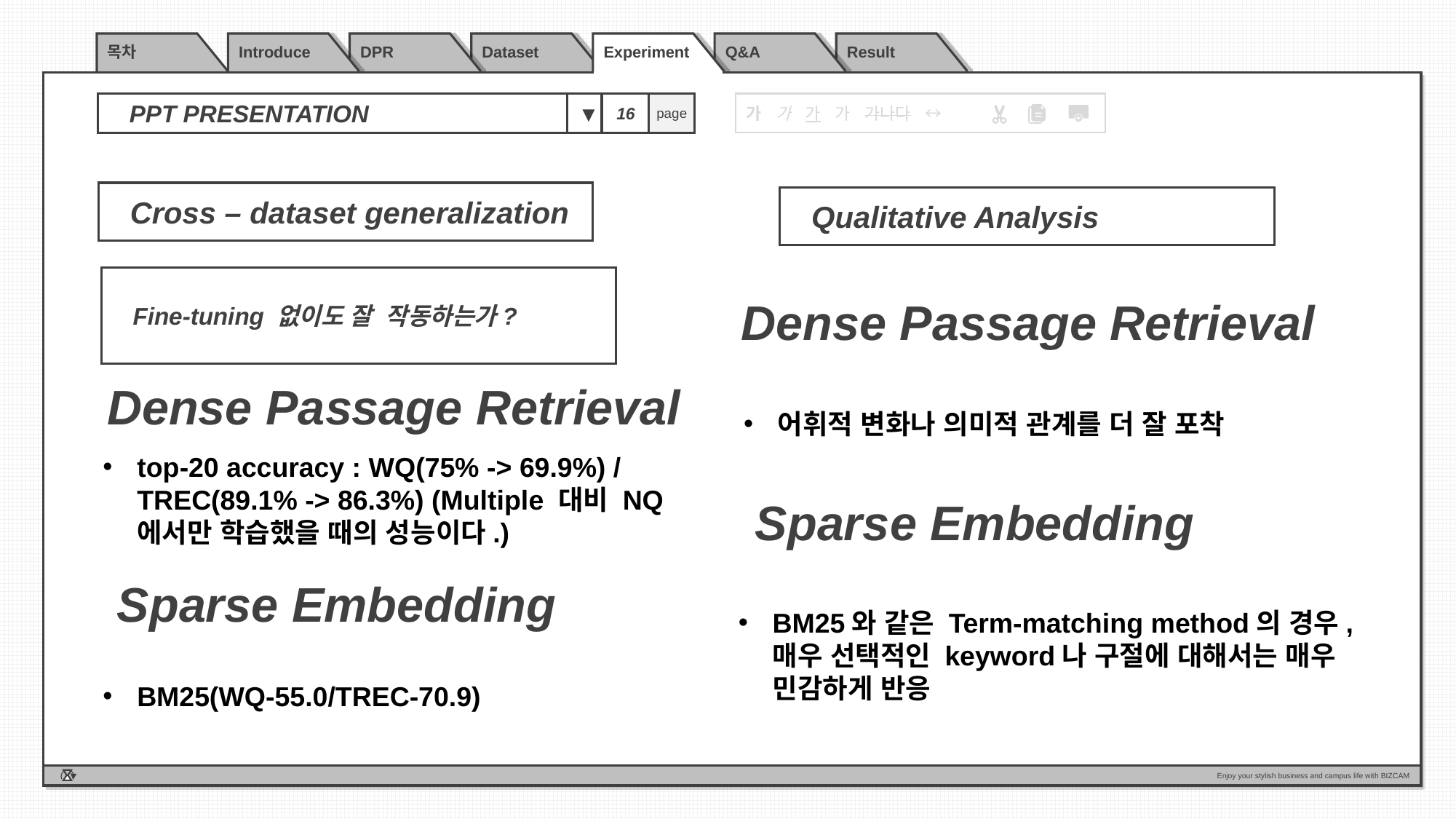

목차
Introduce
DPR
Dataset
Experiment
Q&A

Result

PPT PRESENTATION
▼
16
page
가   가   가   가   가나다   ↔

Cross – dataset generalization
Qualitative Analysis
Fine-tuning 없이도 잘  작동하는가?
Dense Passage Retrieval
Dense Passage Retrieval
어휘적 변화나 의미적 관계를 더 잘 포착
top-20 accuracy : WQ(75% -> 69.9%) / TREC(89.1% -> 86.3%) (Multiple 대비 NQ에서만 학습했을 때의 성능이다.)

BM25(WQ-55.0/TREC-70.9)
Sparse Embedding
Sparse Embedding
BM25와 같은 Term-matching method의 경우, 매우 선택적인 keyword나 구절에 대해서는 매우 민감하게 반응

Enjoy your stylish business and campus life with BIZCAM